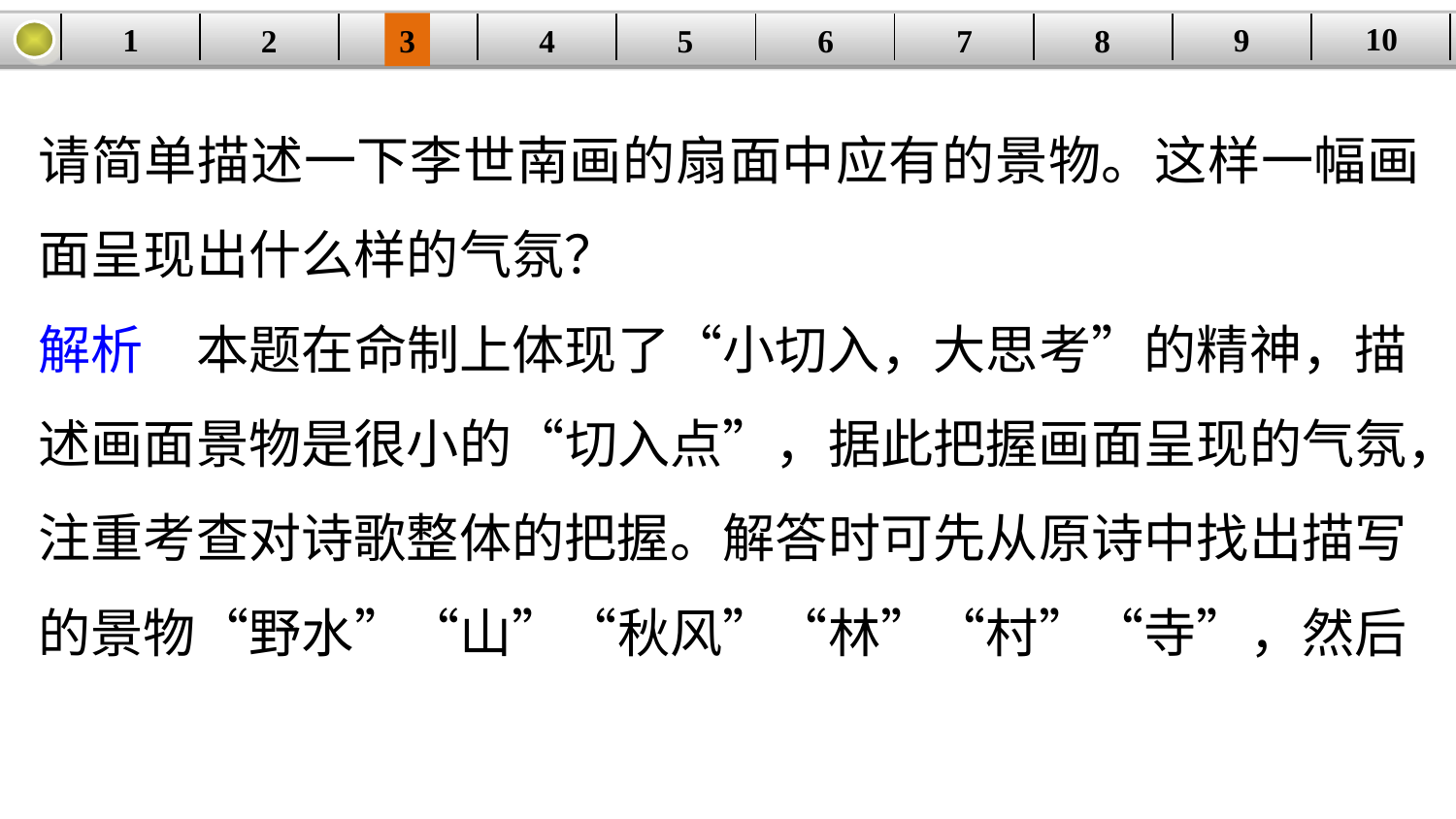

10

9
1
3
4
5
6
8
2
|  |  |  |  |  |  |  |  |  |  |
| --- | --- | --- | --- | --- | --- | --- | --- | --- | --- |
7

请简单描述一下李世南画的扇面中应有的景物。这样一幅画面呈现出什么样的气氛？
解析　本题在命制上体现了“小切入，大思考”的精神，描述画面景物是很小的“切入点”，据此把握画面呈现的气氛，注重考查对诗歌整体的把握。解答时可先从原诗中找出描写的景物“野水”“山”“秋风”“林”“村”“寺”，然后